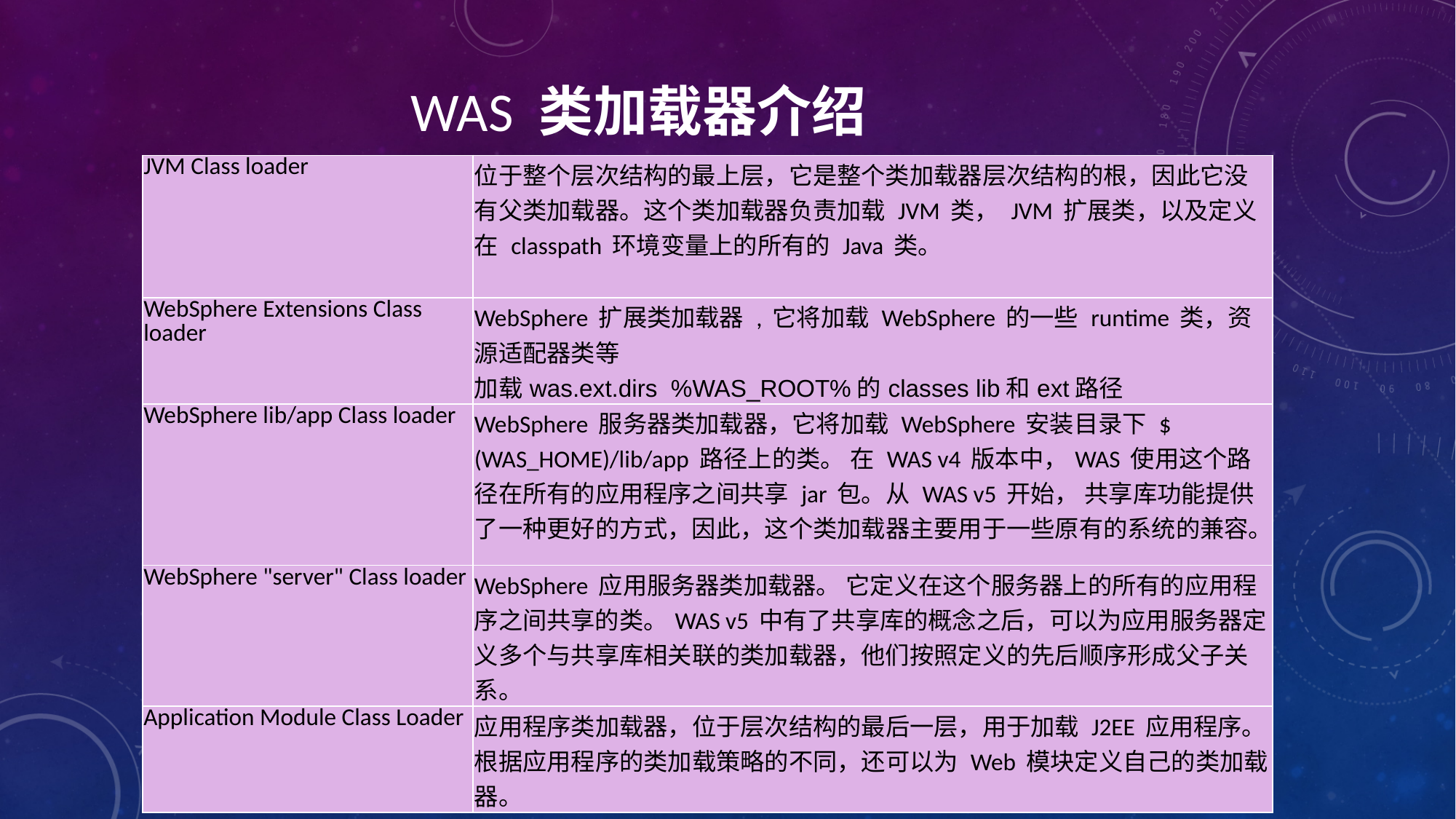

# WAS 类加载器介绍
| JVM Class loader | 位于整个层次结构的最上层，它是整个类加载器层次结构的根，因此它没有父类加载器。这个类加载器负责加载 JVM 类， JVM 扩展类，以及定义在 classpath 环境变量上的所有的 Java 类。 |
| --- | --- |
| WebSphere Extensions Class loader | WebSphere 扩展类加载器 , 它将加载 WebSphere 的一些 runtime 类，资源适配器类等 加载was.ext.dirs %WAS\_ROOT%的classes lib和ext路径 |
| WebSphere lib/app Class loader | WebSphere 服务器类加载器，它将加载 WebSphere 安装目录下 $(WAS\_HOME)/lib/app 路径上的类。 在 WAS v4 版本中，WAS 使用这个路径在所有的应用程序之间共享 jar 包。从 WAS v5 开始， 共享库功能提供了一种更好的方式，因此，这个类加载器主要用于一些原有的系统的兼容。 |
| WebSphere "server" Class loader | WebSphere 应用服务器类加载器。 它定义在这个服务器上的所有的应用程序之间共享的类。WAS v5 中有了共享库的概念之后，可以为应用服务器定义多个与共享库相关联的类加载器，他们按照定义的先后顺序形成父子关系。 |
| Application Module Class Loader | 应用程序类加载器，位于层次结构的最后一层，用于加载 J2EE 应用程序。根据应用程序的类加载策略的不同，还可以为 Web 模块定义自己的类加载器。 |